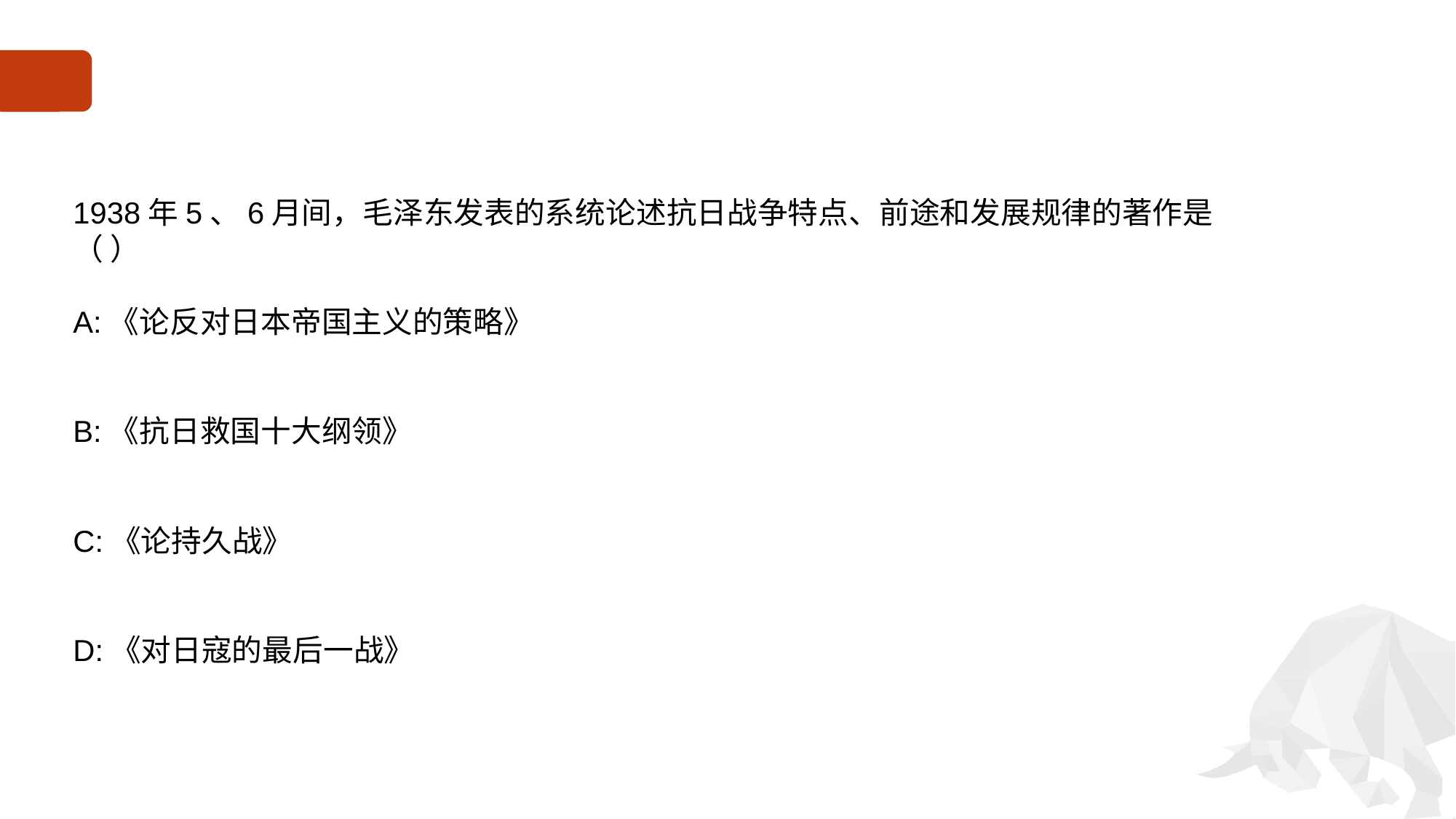

#
1938年5、6月间，毛泽东发表的系统论述抗日战争特点、前途和发展规律的著作是（ ）

A:《论反对日本帝国主义的策略》

B:《抗日救国十大纲领》

C:《论持久战》

D:《对日寇的最后一战》